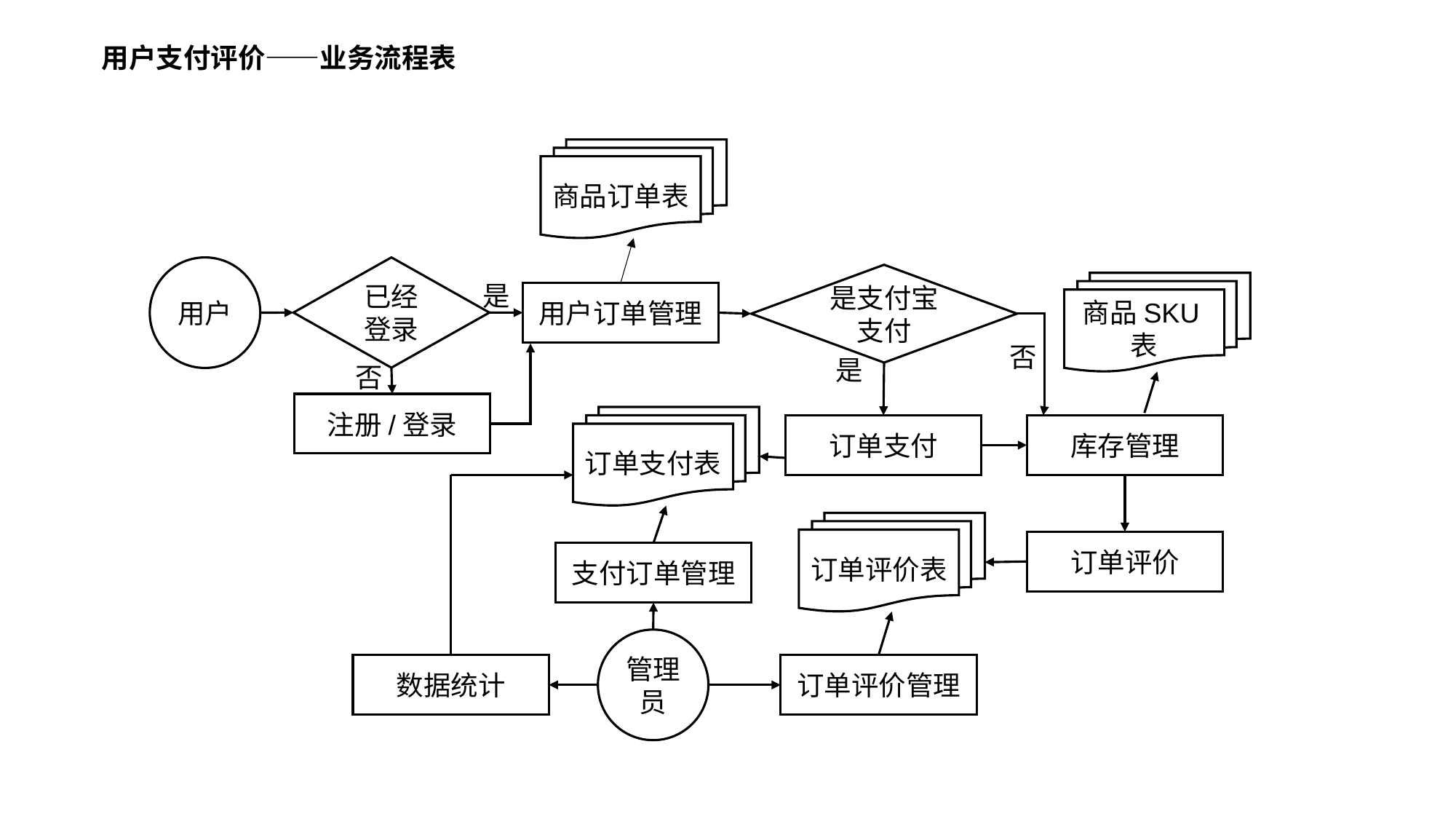

用户支付评价——业务流程表
商品订单表
已经登录
用户
是支付宝支付
商品SKU表
是
用户订单管理
否
是
否
注册/登录
订单支付表
订单支付
库存管理
订单评价表
订单评价
支付订单管理
管理员
数据统计
订单评价管理